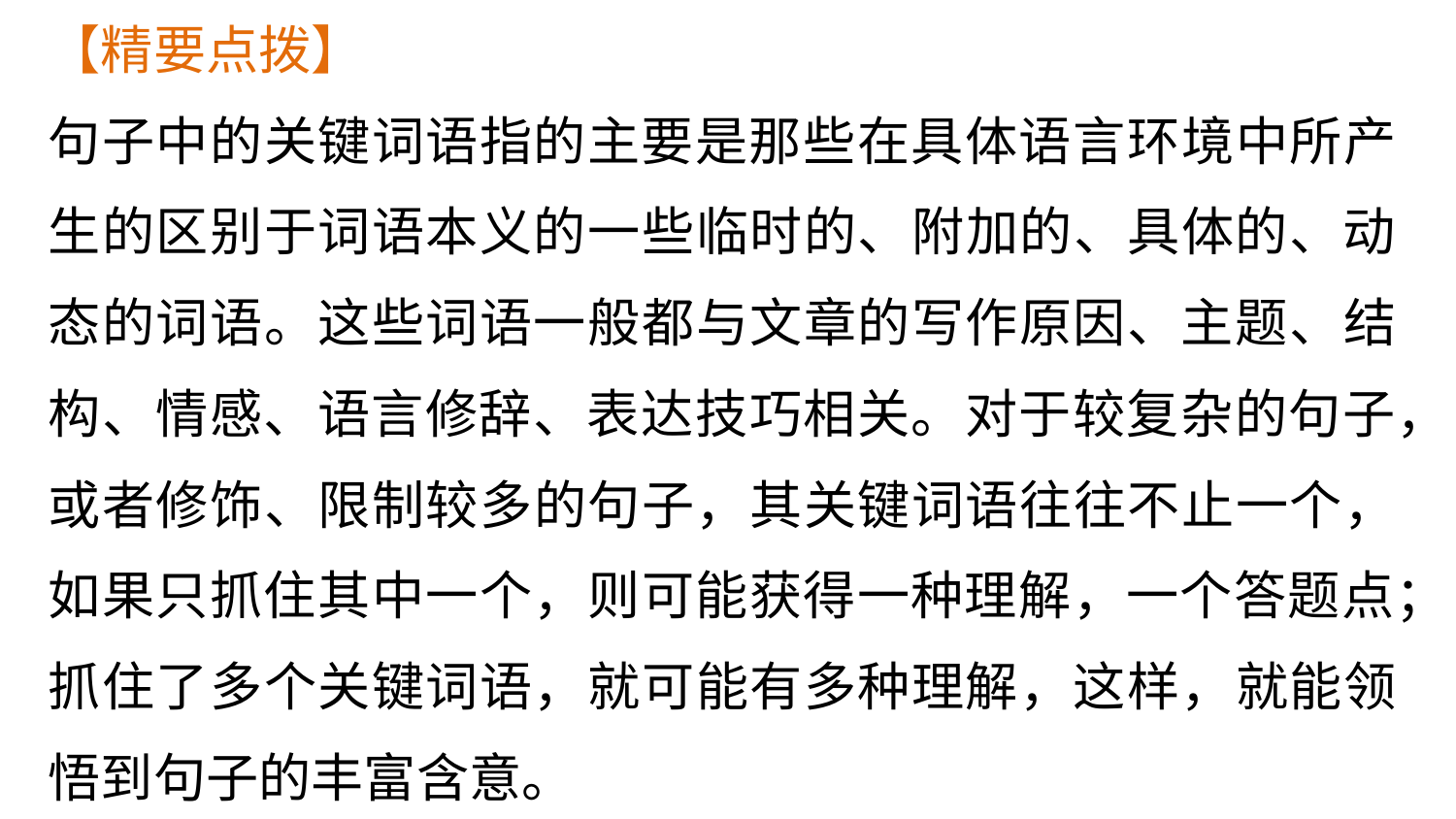

【精要点拨】
句子中的关键词语指的主要是那些在具体语言环境中所产生的区别于词语本义的一些临时的、附加的、具体的、动态的词语。这些词语一般都与文章的写作原因、主题、结构、情感、语言修辞、表达技巧相关。对于较复杂的句子，或者修饰、限制较多的句子，其关键词语往往不止一个，如果只抓住其中一个，则可能获得一种理解，一个答题点；抓住了多个关键词语，就可能有多种理解，这样，就能领悟到句子的丰富含意。